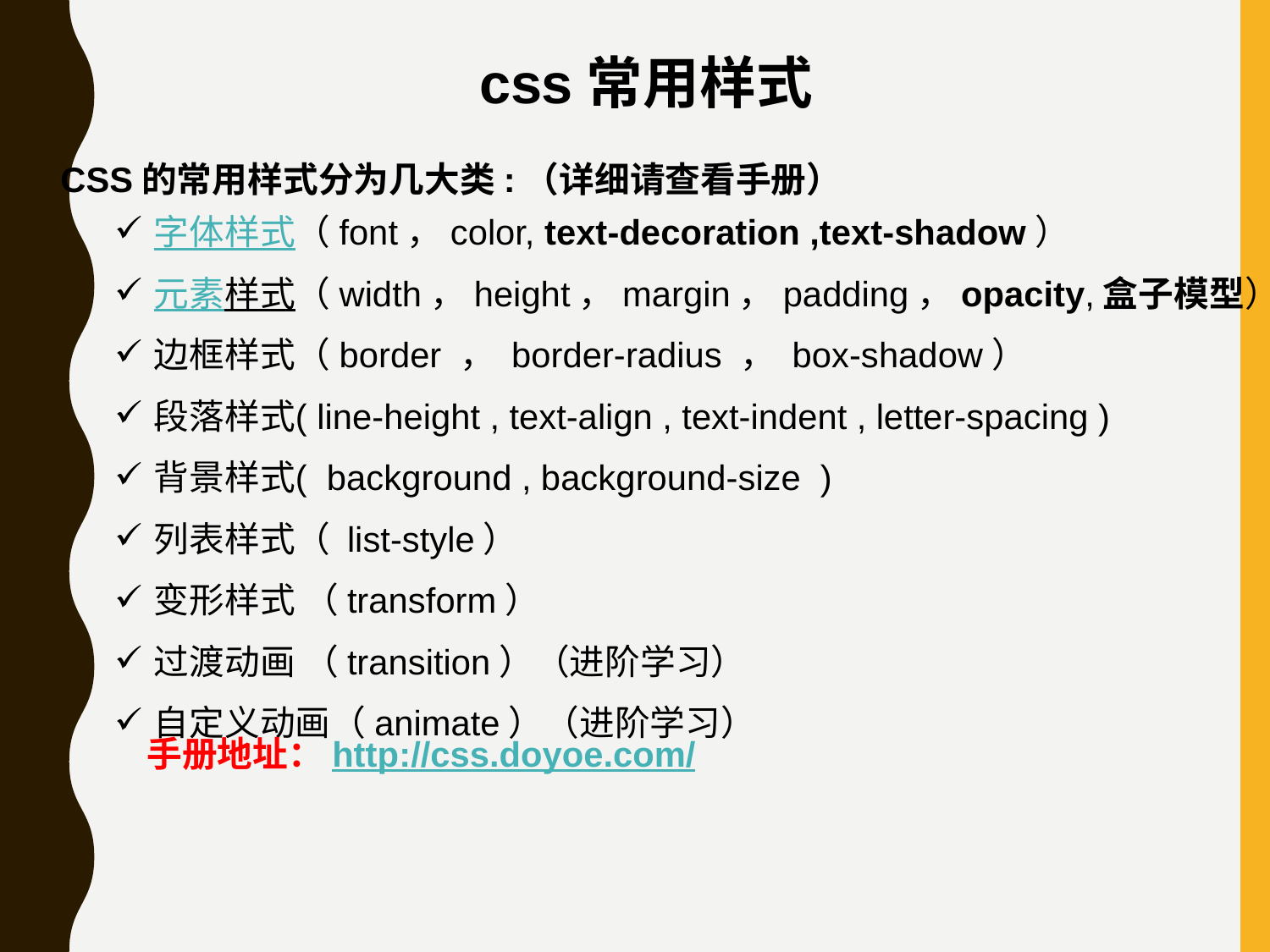

css常用样式

 CSS的常用样式分为几大类:（详细请查看手册）
字体样式（font，color, text-decoration ,text-shadow）
元素样式（width，height，margin，padding，opacity,盒子模型）
边框样式（border ， border-radius ， box-shadow）
段落样式( line-height , text-align , text-indent , letter-spacing )
背景样式(  background , background-size  )
列表样式（ list-style）
变形样式 （transform）
过渡动画 （transition）（进阶学习）
自定义动画（animate）（进阶学习）

手册地址：http://css.doyoe.com/